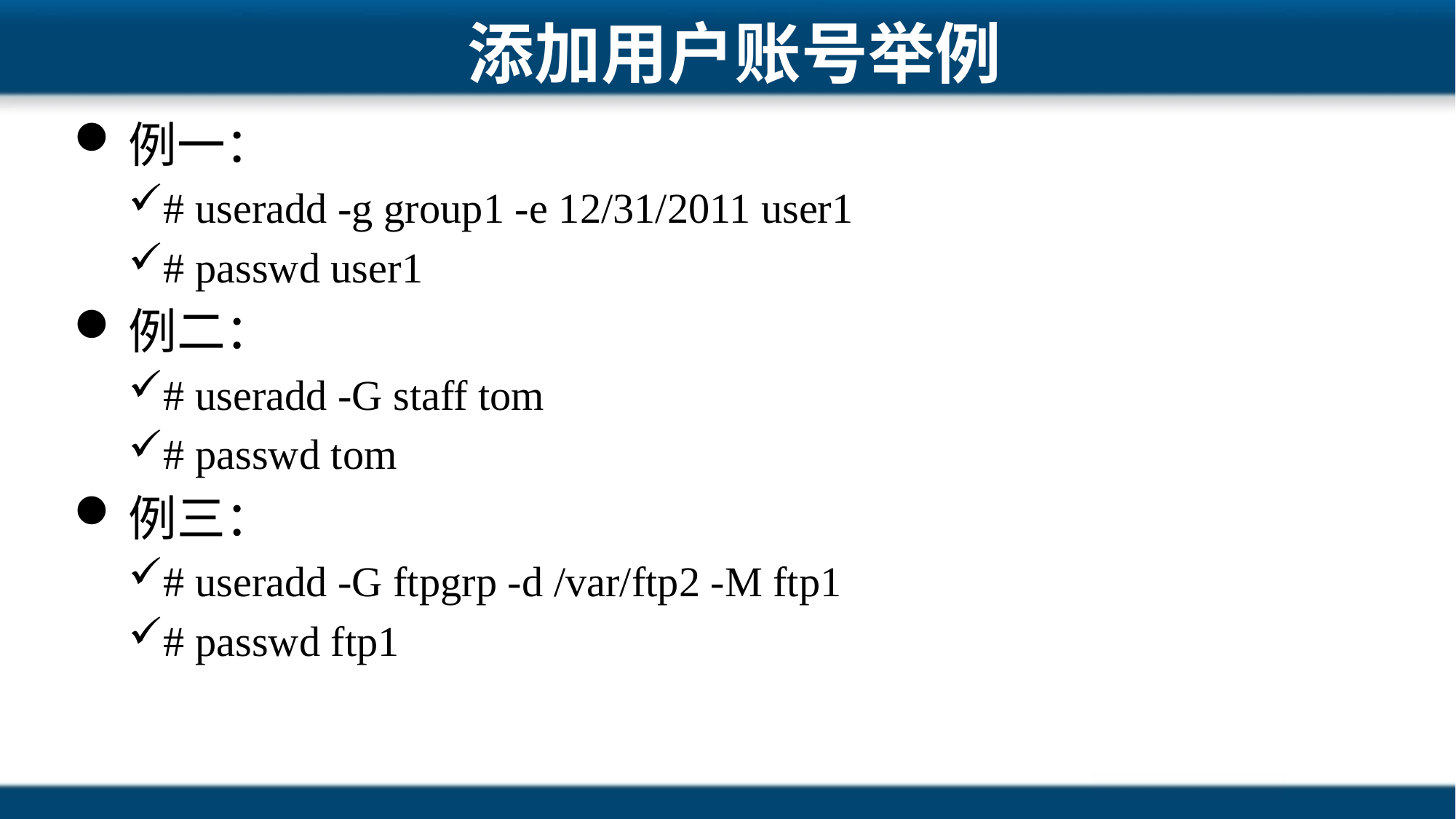

# 添加用户账号举例
例一：
# useradd -g group1 -e 12/31/2011 user1
# passwd user1
例二：
# useradd -G staff tom
# passwd tom
例三：
# useradd -G ftpgrp -d /var/ftp2 -M ftp1
# passwd ftp1